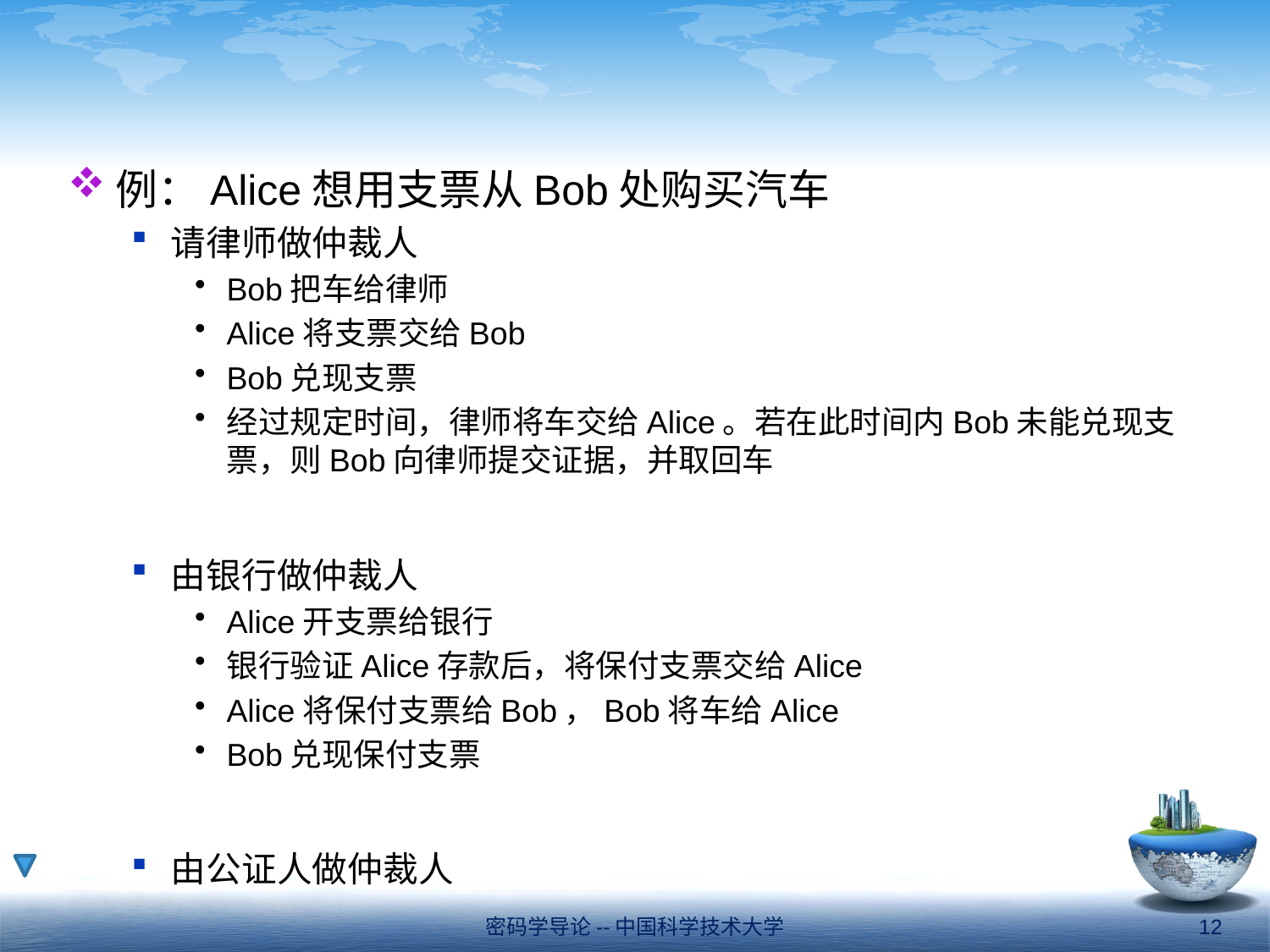

例：Alice想用支票从Bob处购买汽车
请律师做仲裁人
Bob把车给律师
Alice将支票交给Bob
Bob兑现支票
经过规定时间，律师将车交给Alice。若在此时间内Bob未能兑现支票，则Bob向律师提交证据，并取回车

由银行做仲裁人
Alice开支票给银行
银行验证Alice存款后，将保付支票交给Alice
Alice将保付支票给Bob，Bob将车给Alice
Bob兑现保付支票

由公证人做仲裁人

密码学导论--中国科学技术大学
12